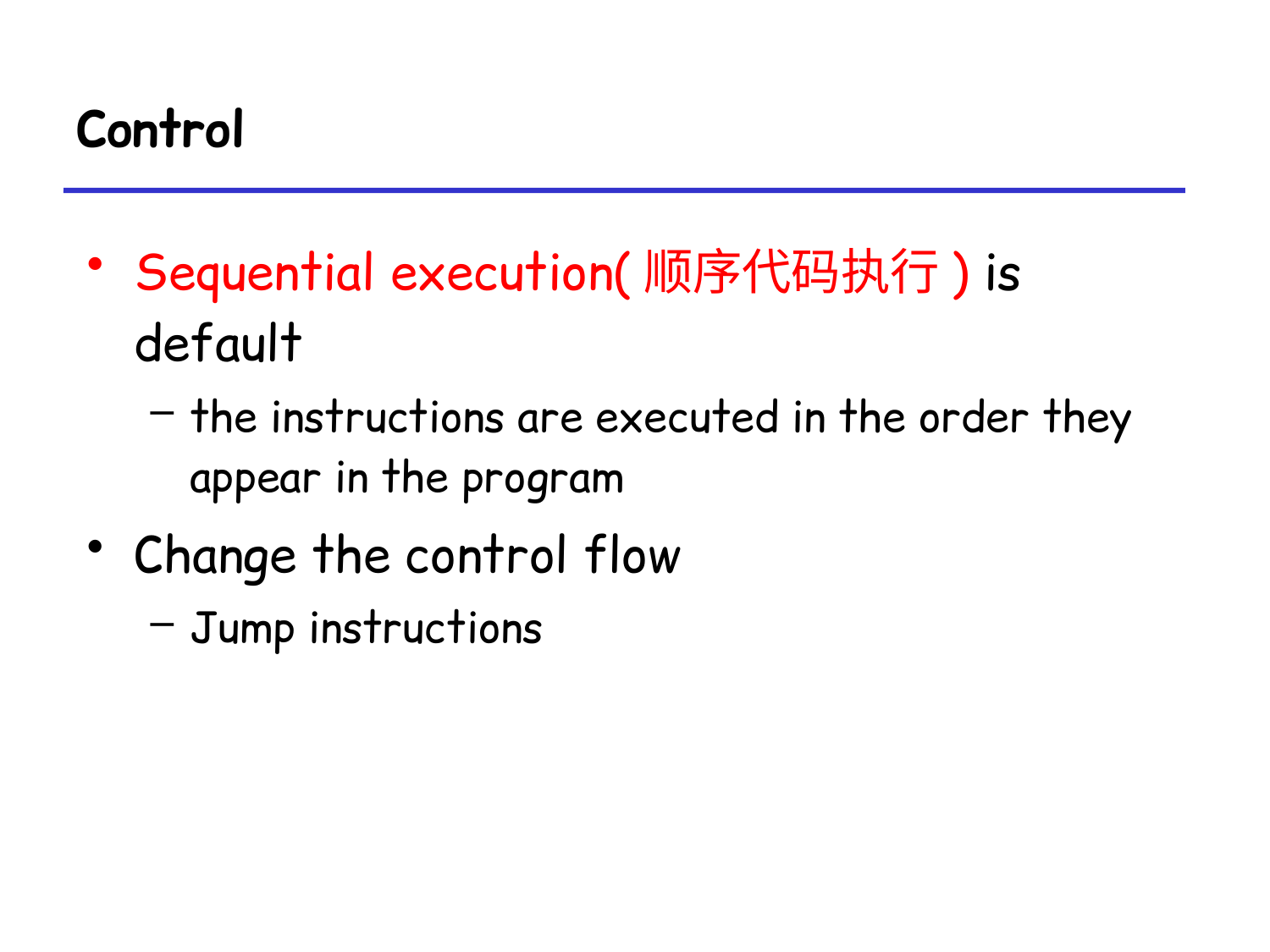

# Control
Sequential execution(顺序代码执行) is default
the instructions are executed in the order they appear in the program
Change the control flow
Jump instructions
3